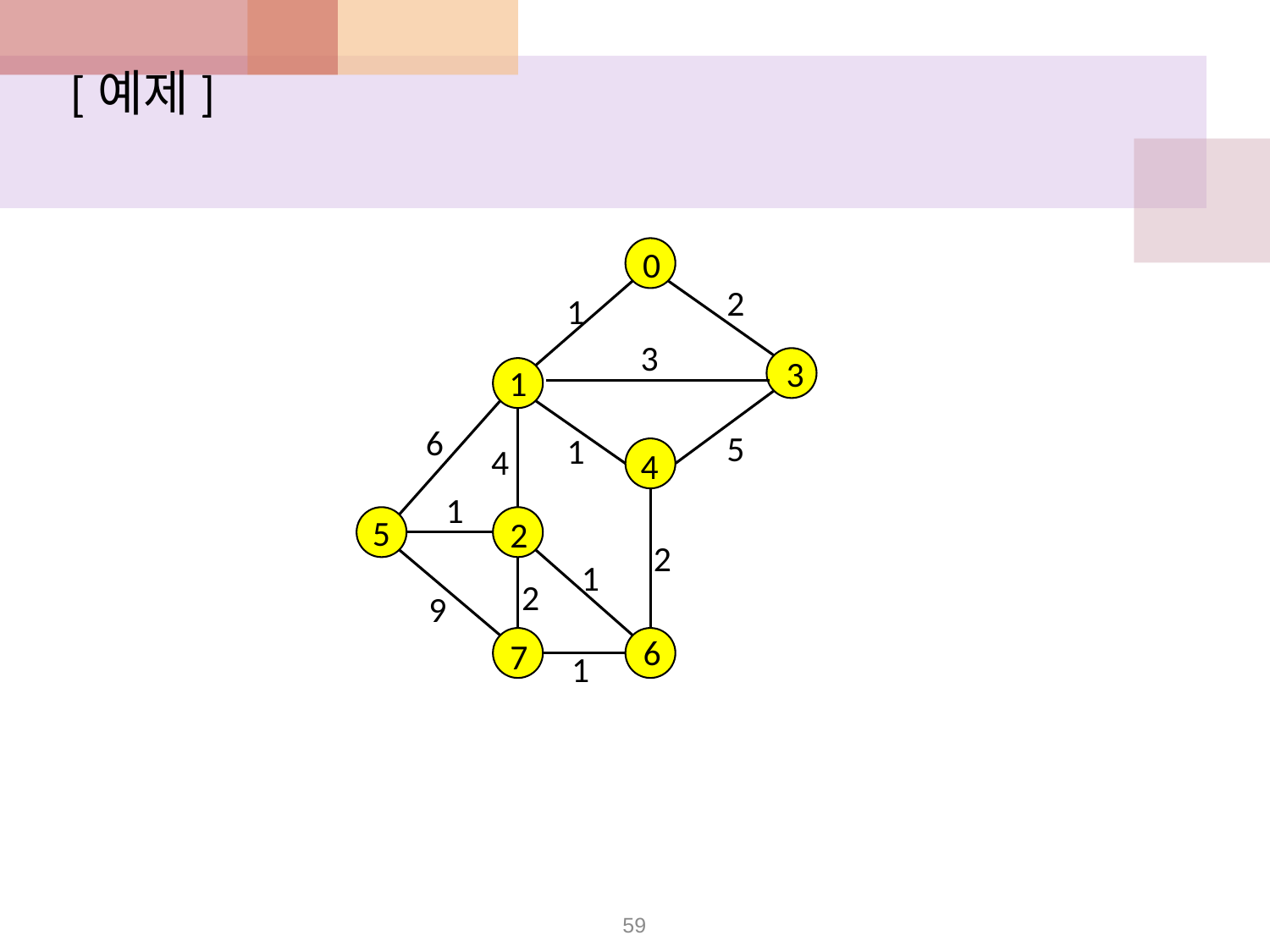

[예제]
0

2
1
3
3

1

6
5
1
4
4

1
5
2

2
1
2
9
6

7

1
59